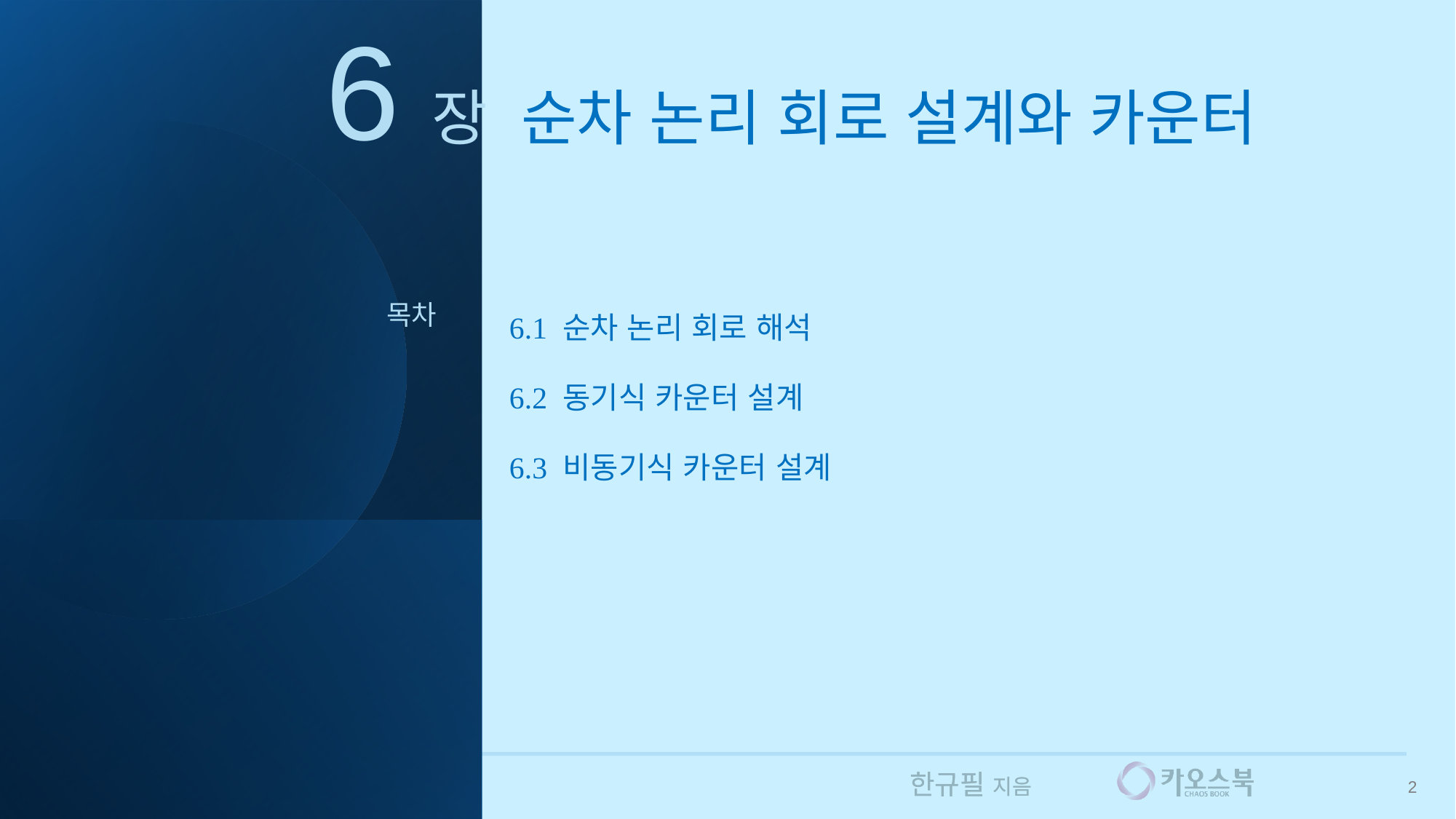

6장  순차 논리 회로 설계와 카운터

6.1 순차 논리 회로 해석
6.2 동기식 카운터 설계
6.3 비동기식 카운터 설계
# 목차

2